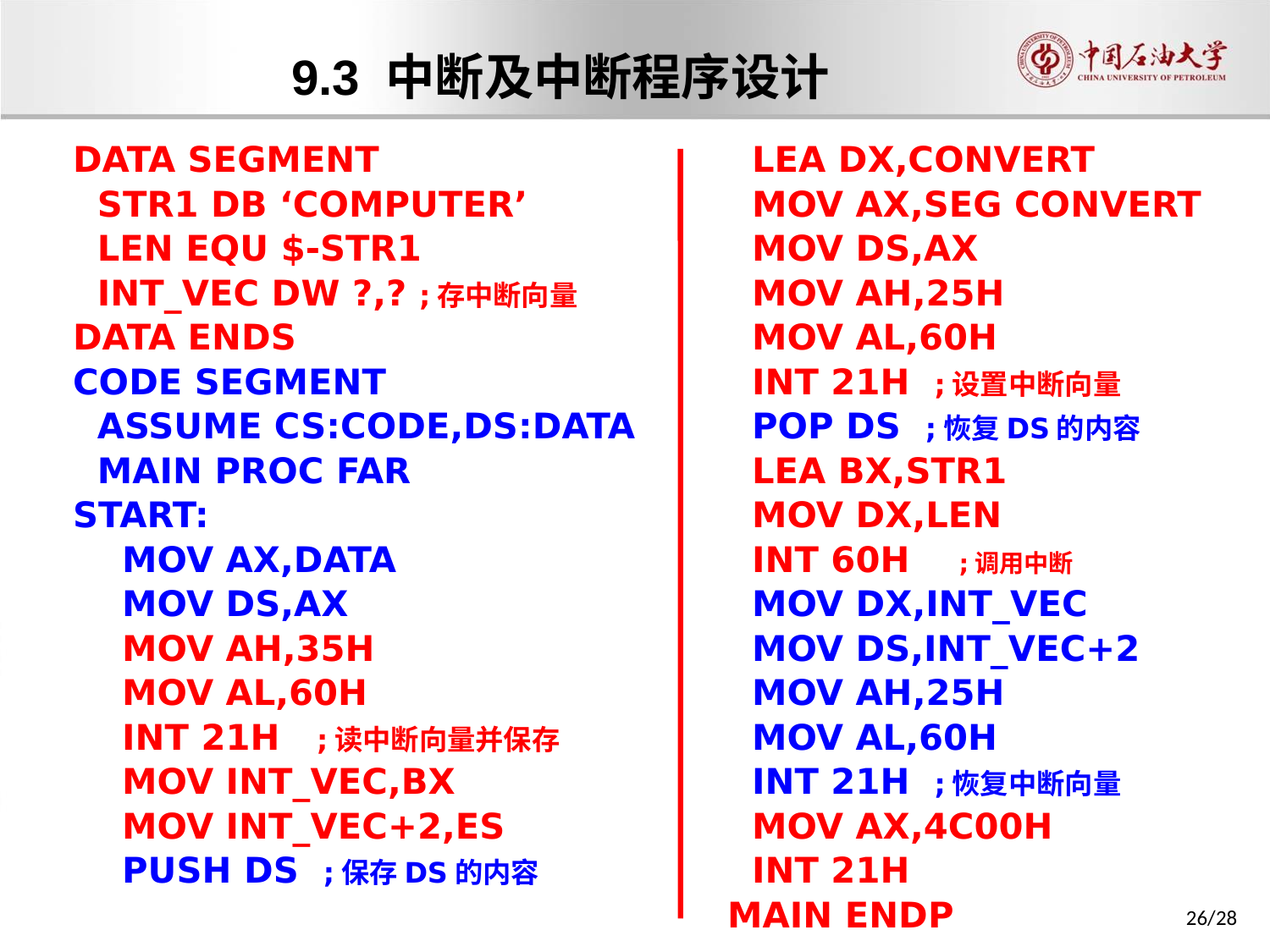

9.3 中断及中断程序设计
DATA SEGMENT
  STR1 DB ‘COMPUTER’
  LEN EQU $-STR1
  INT_VEC DW ?,? ;存中断向量
DATA ENDS
CODE SEGMENT
  ASSUME CS:CODE,DS:DATA
  MAIN PROC FAR
START:
    MOV AX,DATA
    MOV DS,AX
    MOV AH,35H
    MOV AL,60H
    INT 21H   ;读中断向量并保存
    MOV INT_VEC,BX
    MOV INT_VEC+2,ES
    PUSH DS  ;保存DS的内容
    LEA DX,CONVERT
    MOV AX,SEG CONVERT
    MOV DS,AX
    MOV AH,25H
    MOV AL,60H
    INT 21H  ;设置中断向量
    POP DS  ;恢复DS的内容
    LEA BX,STR1
    MOV DX,LEN
    INT 60H    ;调用中断
    MOV DX,INT_VEC
    MOV DS,INT_VEC+2
    MOV AH,25H
    MOV AL,60H
    INT 21H  ;恢复中断向量
    MOV AX,4C00H
    INT 21H
  MAIN ENDP

26/28